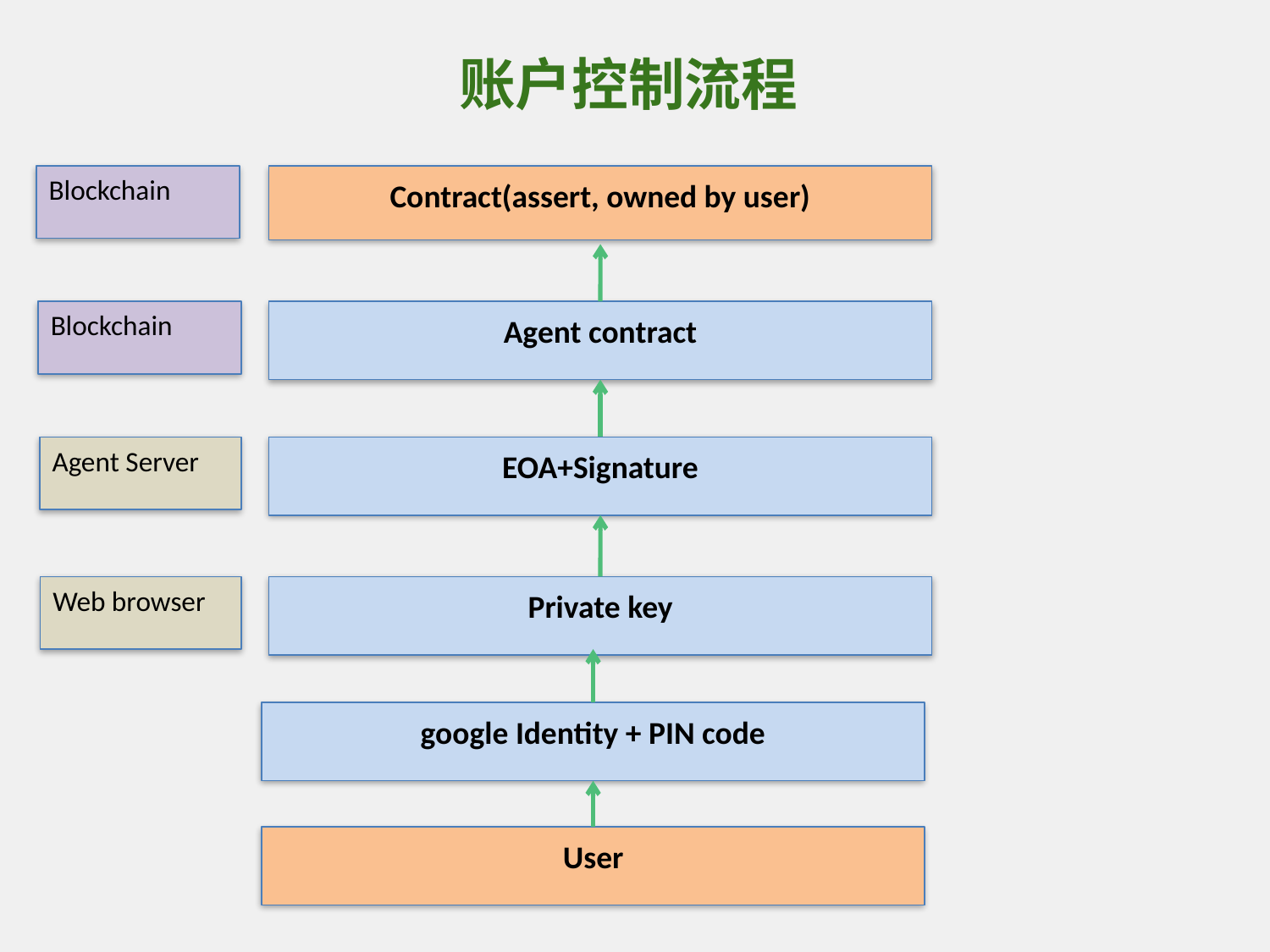

# 账户控制流程
Blockchain
Contract(assert, owned by user)
Blockchain
Agent contract
Agent Server
EOA+Signature
Web browser
Private key
google Identity + PIN code
User